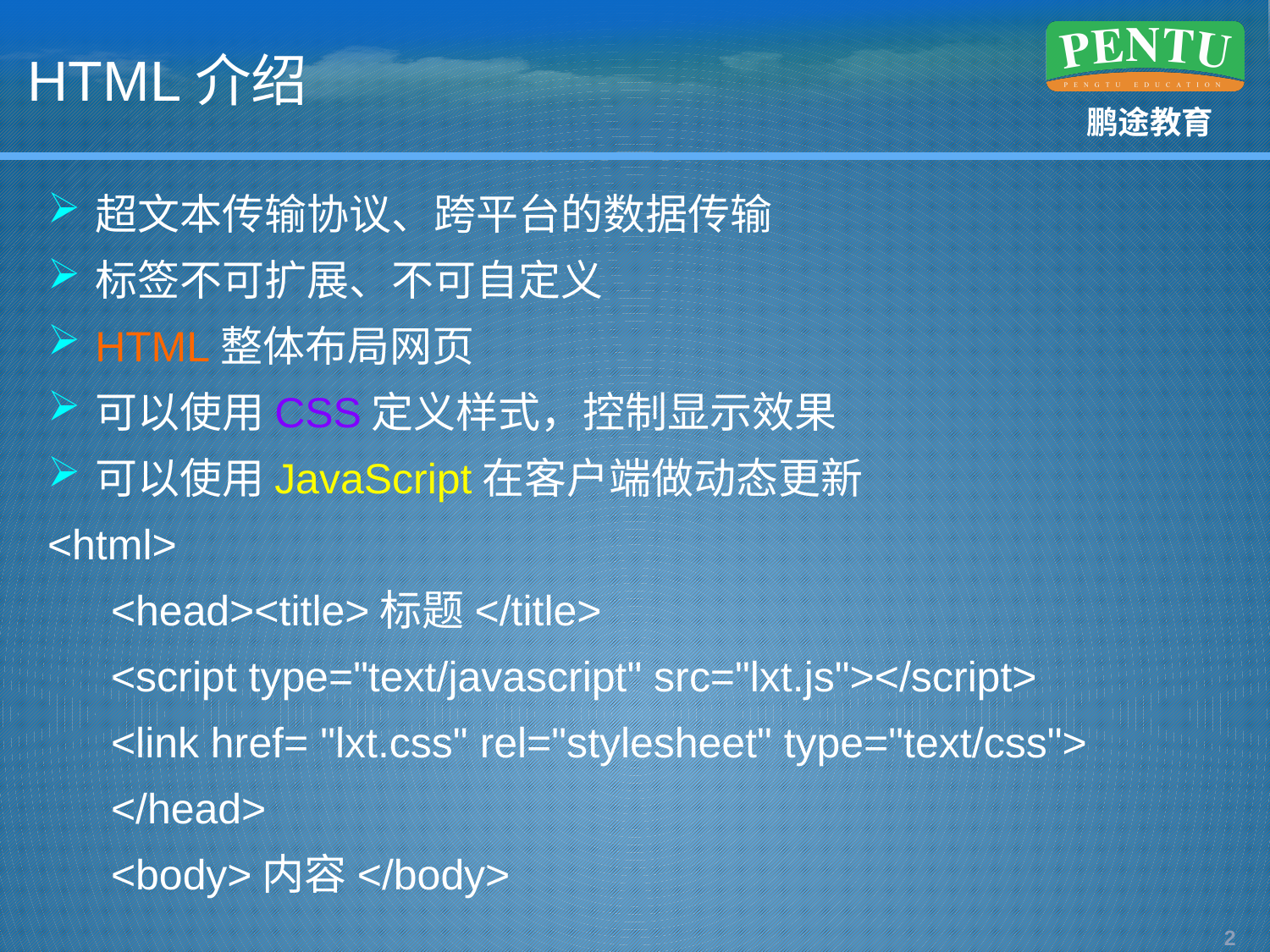

# HTML介绍
超文本传输协议、跨平台的数据传输
标签不可扩展、不可自定义
HTML整体布局网页
可以使用CSS定义样式，控制显示效果
可以使用JavaScript在客户端做动态更新
<html>
<head><title>标题</title>
<script type="text/javascript" src="lxt.js"></script>
<link href= "lxt.css" rel="stylesheet" type="text/css">
</head>
<body>内容</body>
2